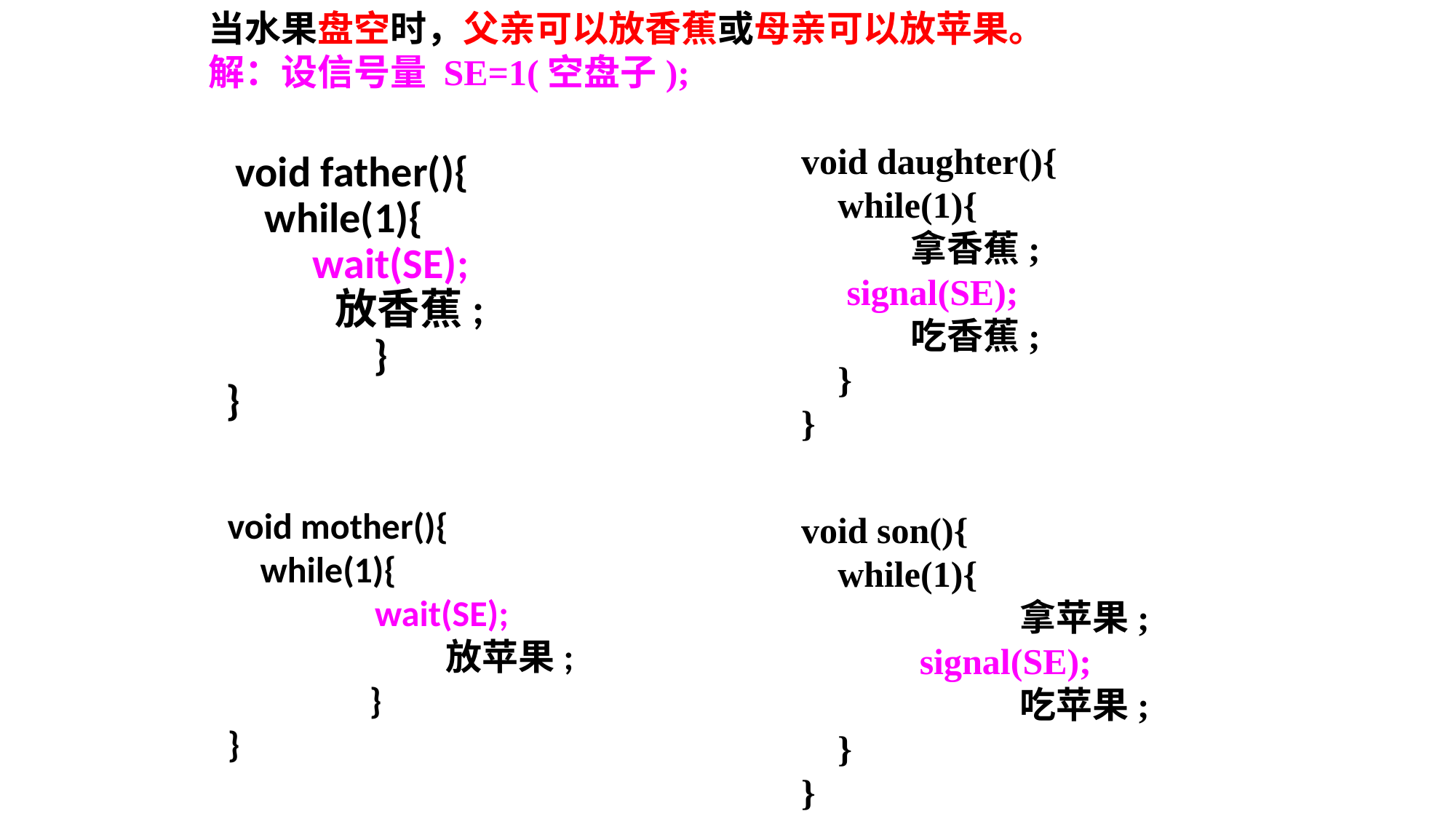

当水果盘空时，父亲可以放香蕉或母亲可以放苹果。
解：设信号量 SE=1(空盘子);
void daughter(){
    while(1){
	拿香蕉;
     signal(SE);
	吃香蕉;
    }
}
 void father(){
    while(1){
         wait(SE);
	放香蕉;
	    }
}
void mother(){
    while(1){
                  wait(SE);
		放苹果;
	    }
}
void son(){
    while(1){
		拿苹果;
             signal(SE);
		吃苹果;
    }
}